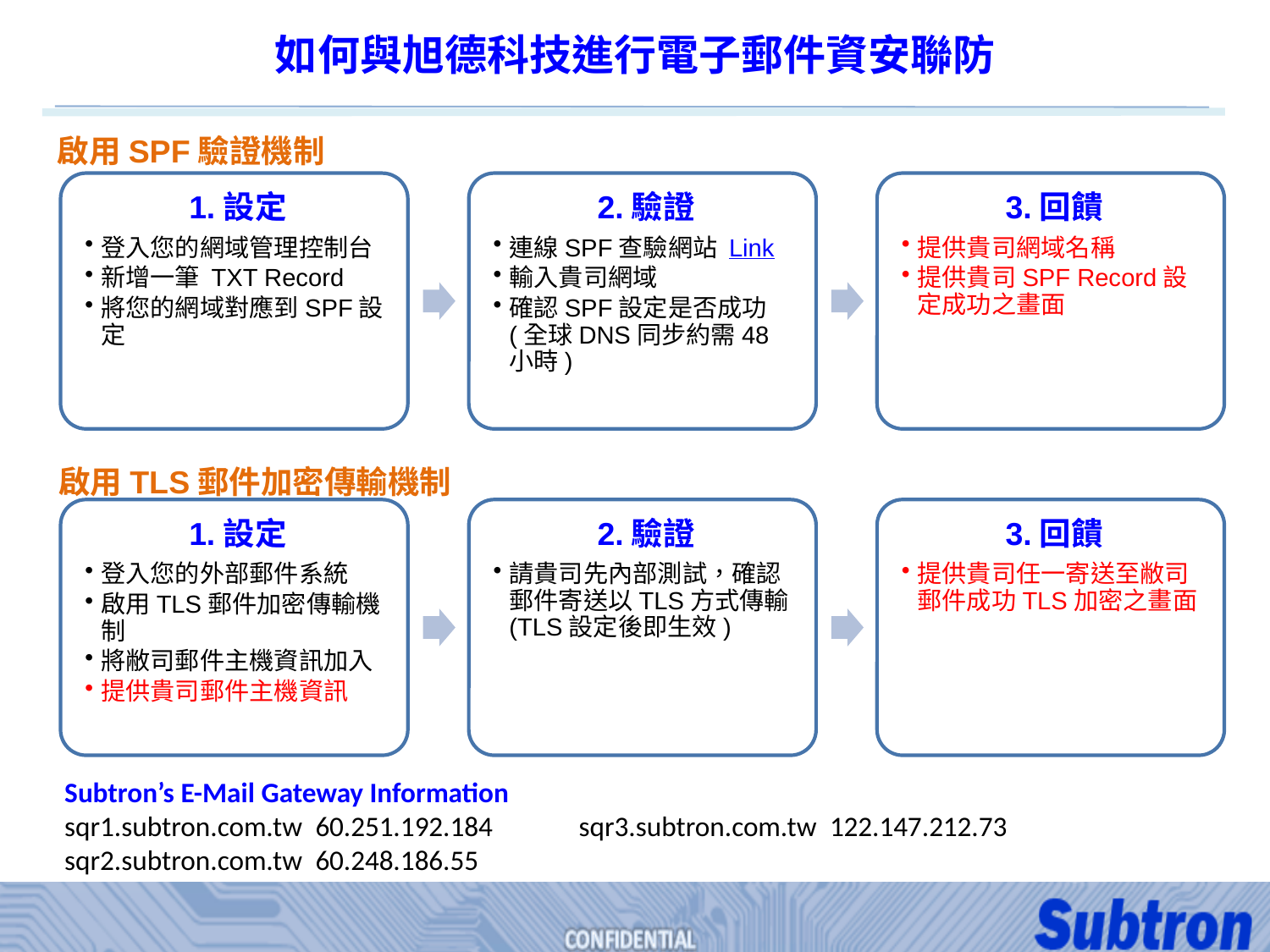

# 如何與旭德科技進行電子郵件資安聯防
啟用SPF驗證機制
1.設定
登入您的網域管理控制台
新增一筆 TXT Record
將您的網域對應到SPF設定

2.驗證
連線SPF查驗網站 Link
輸入貴司網域
確認SPF設定是否成功
(全球DNS同步約需48小時)

3.回饋
提供貴司網域名稱
提供貴司SPF Record設定成功之畫面
啟用TLS郵件加密傳輸機制
1.設定
登入您的外部郵件系統
啟用TLS郵件加密傳輸機制
將敝司郵件主機資訊加入
提供貴司郵件主機資訊

2.驗證
請貴司先內部測試，確認郵件寄送以TLS方式傳輸
(TLS設定後即生效)

3.回饋
提供貴司任一寄送至敝司郵件成功TLS加密之畫面
Subtron’s E-Mail Gateway Information
sqr1.subtron.com.tw  60.251.192.184	 sqr3.subtron.com.tw  122.147.212.73
sqr2.subtron.com.tw  60.248.186.55